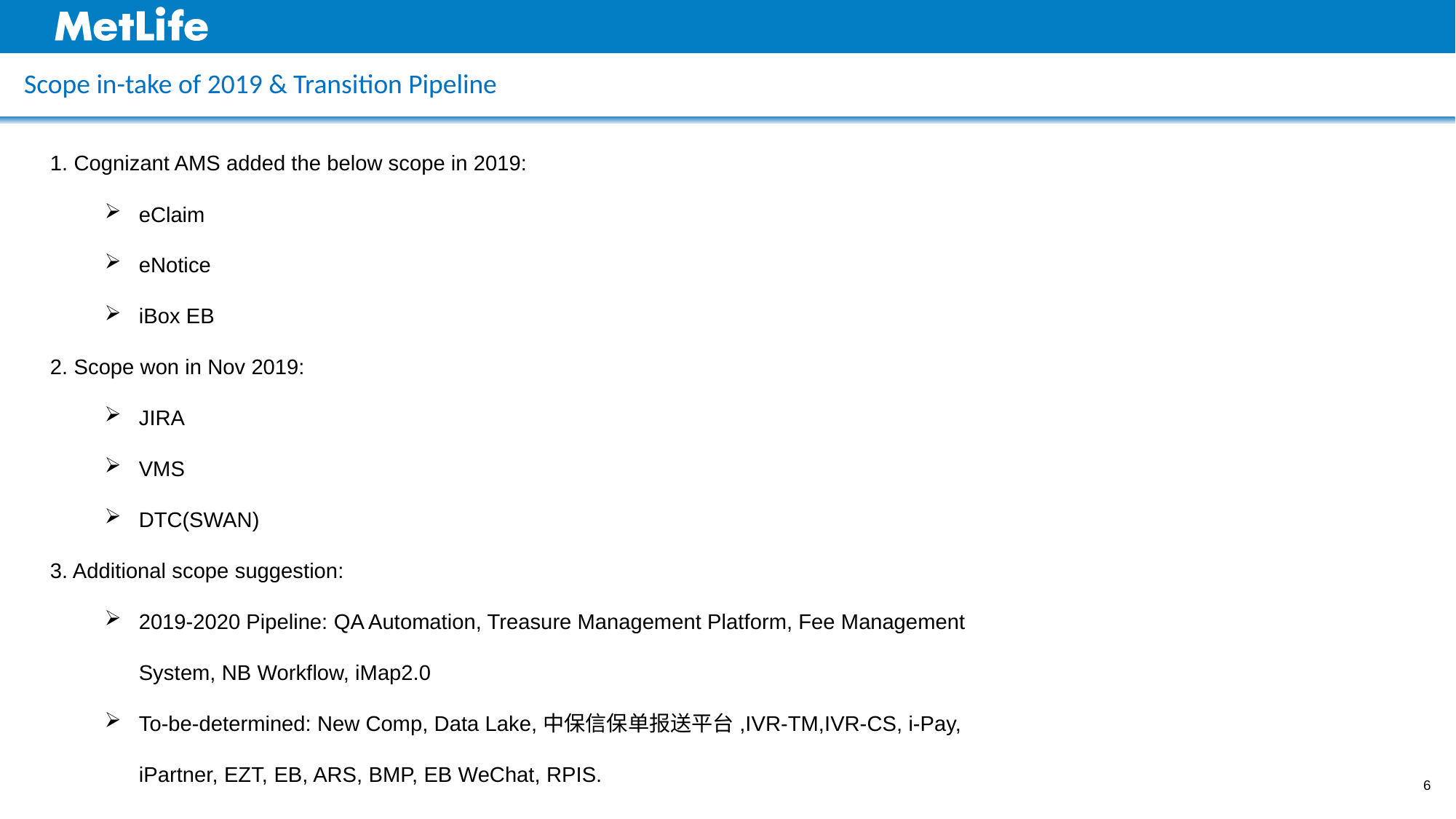

# Scope in-take of 2019 & Transition Pipeline
1. Cognizant AMS added the below scope in 2019:
eClaim
eNotice
iBox EB
2. Scope won in Nov 2019:
JIRA
VMS
DTC(SWAN)
3. Additional scope suggestion:
2019-2020 Pipeline: QA Automation, Treasure Management Platform, Fee Management System, NB Workflow, iMap2.0
To-be-determined: New Comp, Data Lake,中保信保单报送平台,IVR-TM,IVR-CS, i-Pay, iPartner, EZT, EB, ARS, BMP, EB WeChat, RPIS.